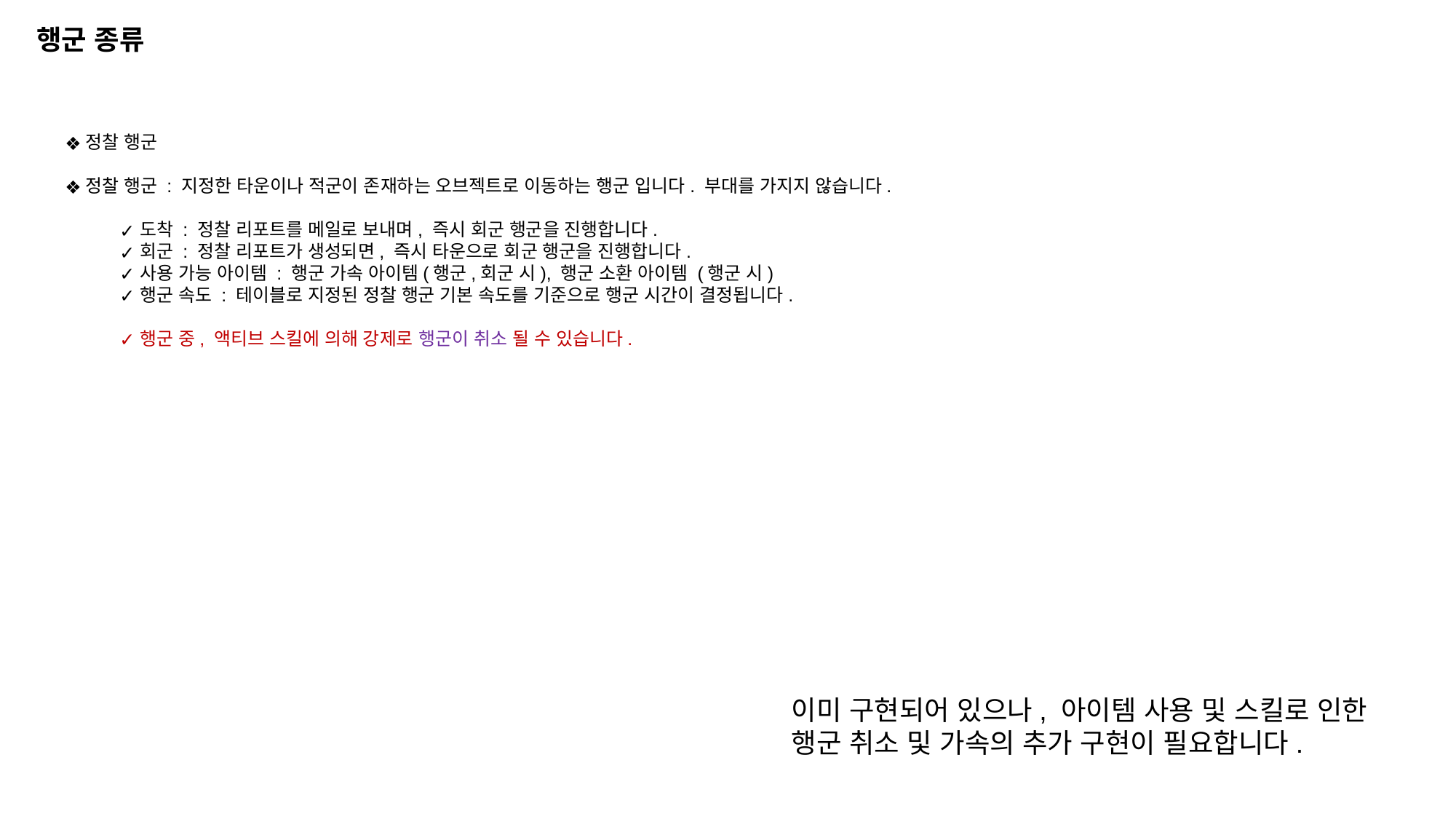

행군 종류
정찰 행군

정찰 행군 : 지정한 타운이나 적군이 존재하는 오브젝트로 이동하는 행군 입니다. 부대를 가지지 않습니다.

도착 : 정찰 리포트를 메일로 보내며, 즉시 회군 행군을 진행합니다.
회군 : 정찰 리포트가 생성되면, 즉시 타운으로 회군 행군을 진행합니다.
사용 가능 아이템 : 행군 가속 아이템(행군,회군 시), 행군 소환 아이템 (행군 시)
행군 속도 : 테이블로 지정된 정찰 행군 기본 속도를 기준으로 행군 시간이 결정됩니다.

행군 중, 액티브 스킬에 의해 강제로 행군이 취소 될 수 있습니다.
이미 구현되어 있으나, 아이템 사용 및 스킬로 인한
행군 취소 및 가속의 추가 구현이 필요합니다.